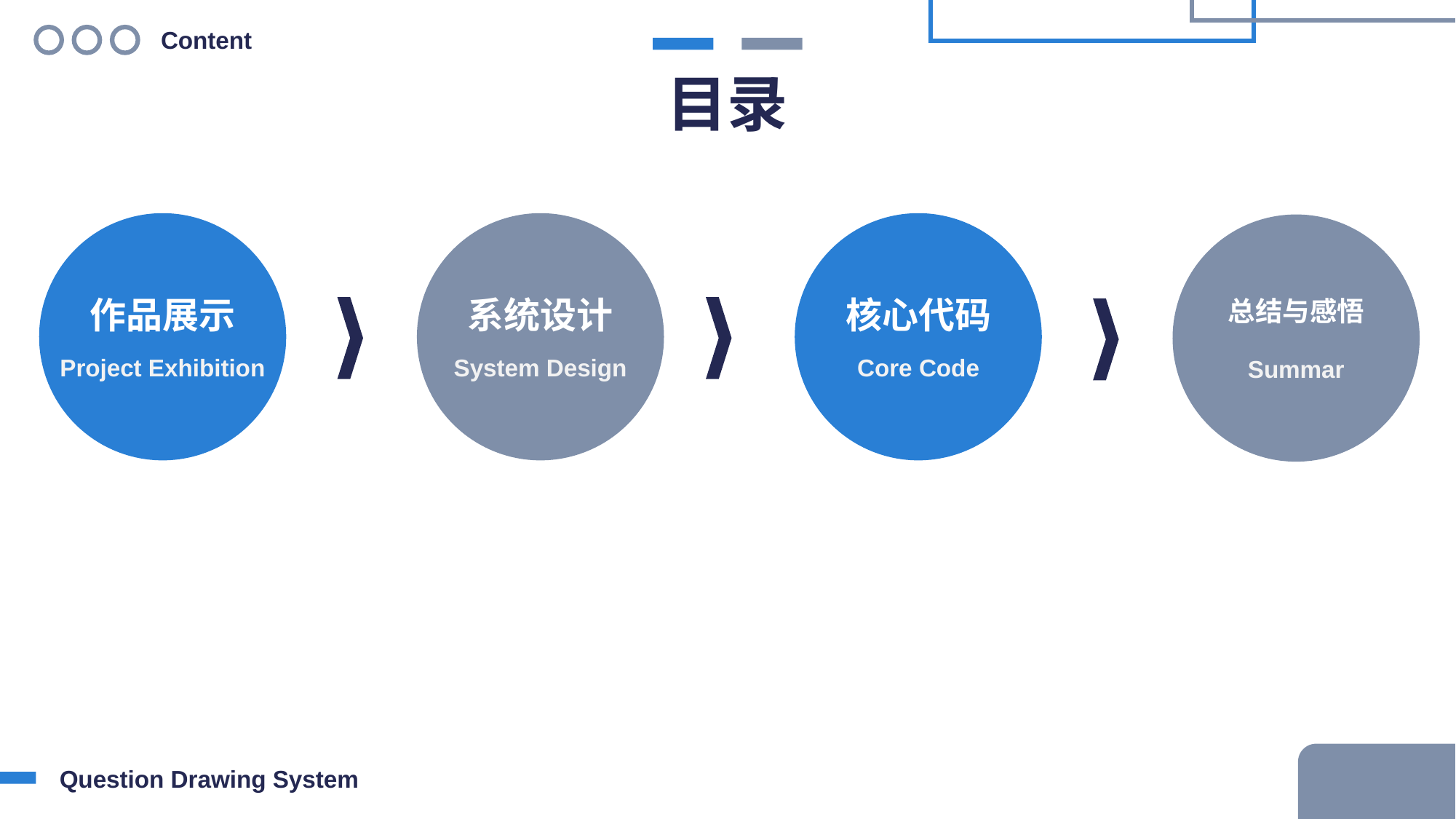

Content

目录

核心代码

作品展示
系统设计
总结与感悟

Project Exhibition
System Design
Core Code
Summar

Question Drawing System